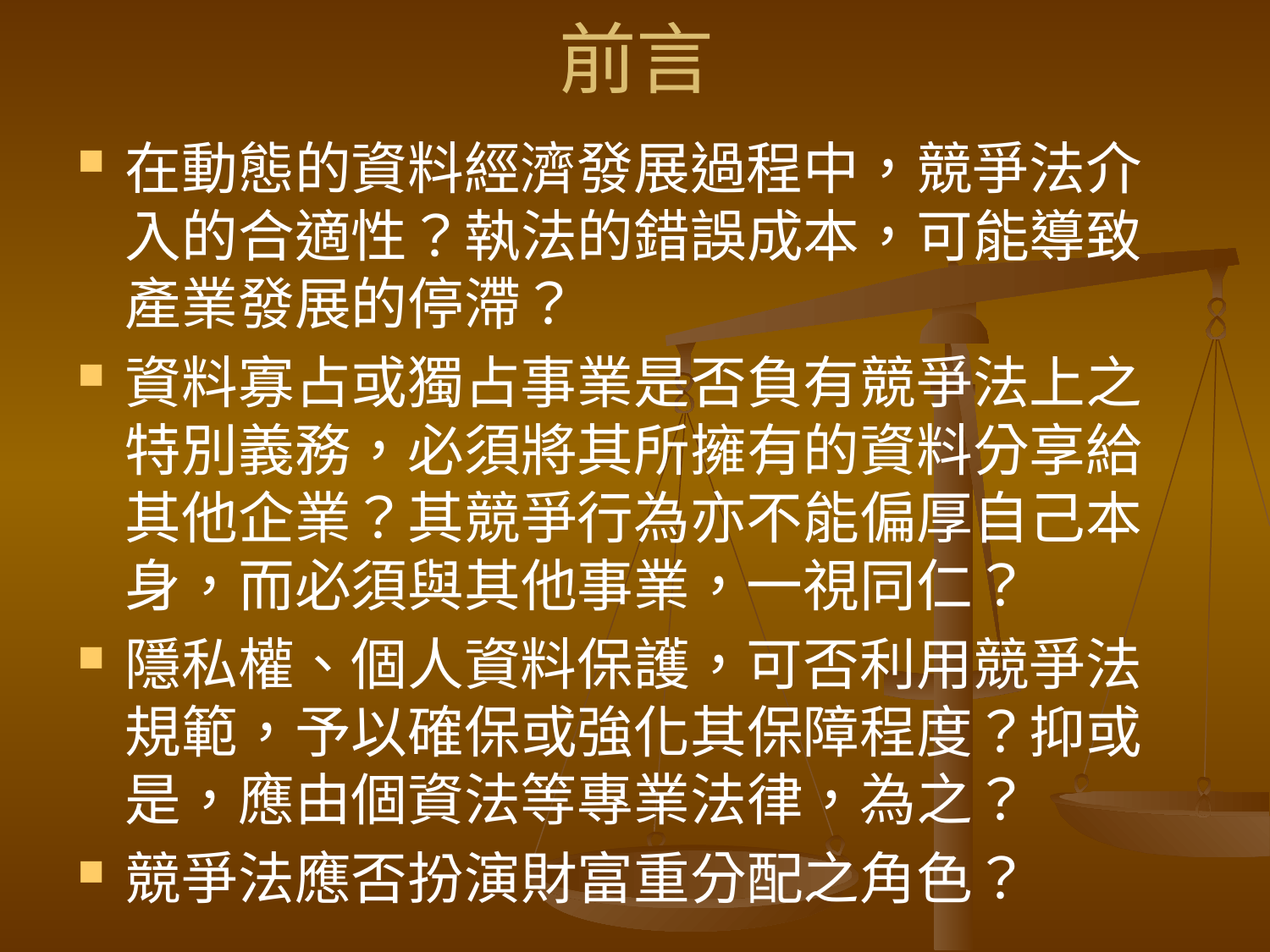

# 前言
在動態的資料經濟發展過程中，競爭法介入的合適性？執法的錯誤成本，可能導致產業發展的停滯？
資料寡占或獨占事業是否負有競爭法上之特別義務，必須將其所擁有的資料分享給其他企業？其競爭行為亦不能偏厚自己本身，而必須與其他事業，一視同仁？
隱私權、個人資料保護，可否利用競爭法規範，予以確保或強化其保障程度？抑或是，應由個資法等專業法律，為之？
競爭法應否扮演財富重分配之角色？